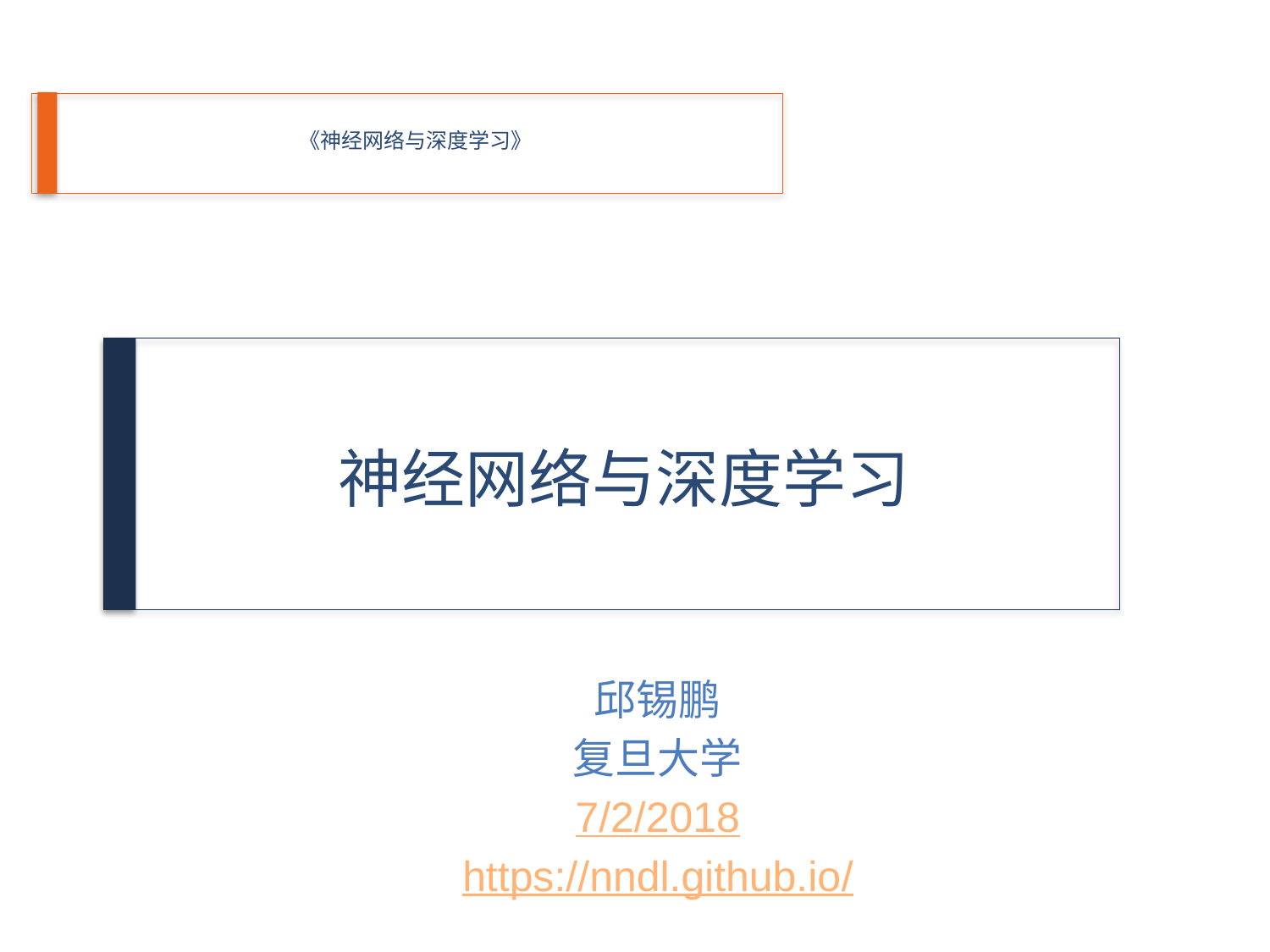

《神经网络与深度学习》
# 神经网络与深度学习
邱锡鹏
复旦大学
7/2/2018
https://nndl.github.io/